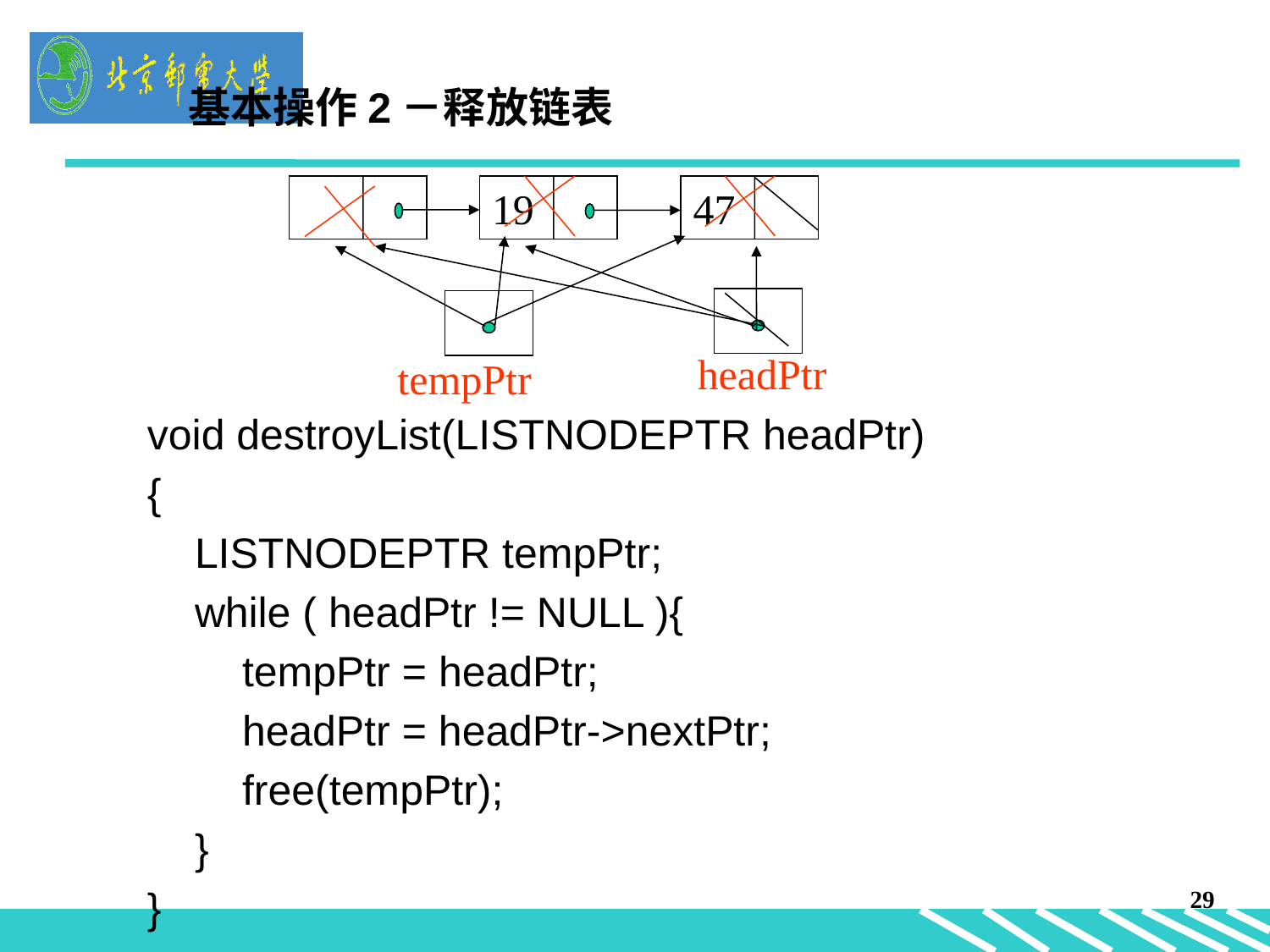

基本操作2－释放链表

19

47

headPtr
tempPtr
void destroyList(LISTNODEPTR headPtr)
{
    LISTNODEPTR tempPtr;
    while ( headPtr != NULL ){
        tempPtr = headPtr;
        headPtr = headPtr->nextPtr;
        free(tempPtr);
    }
}
29